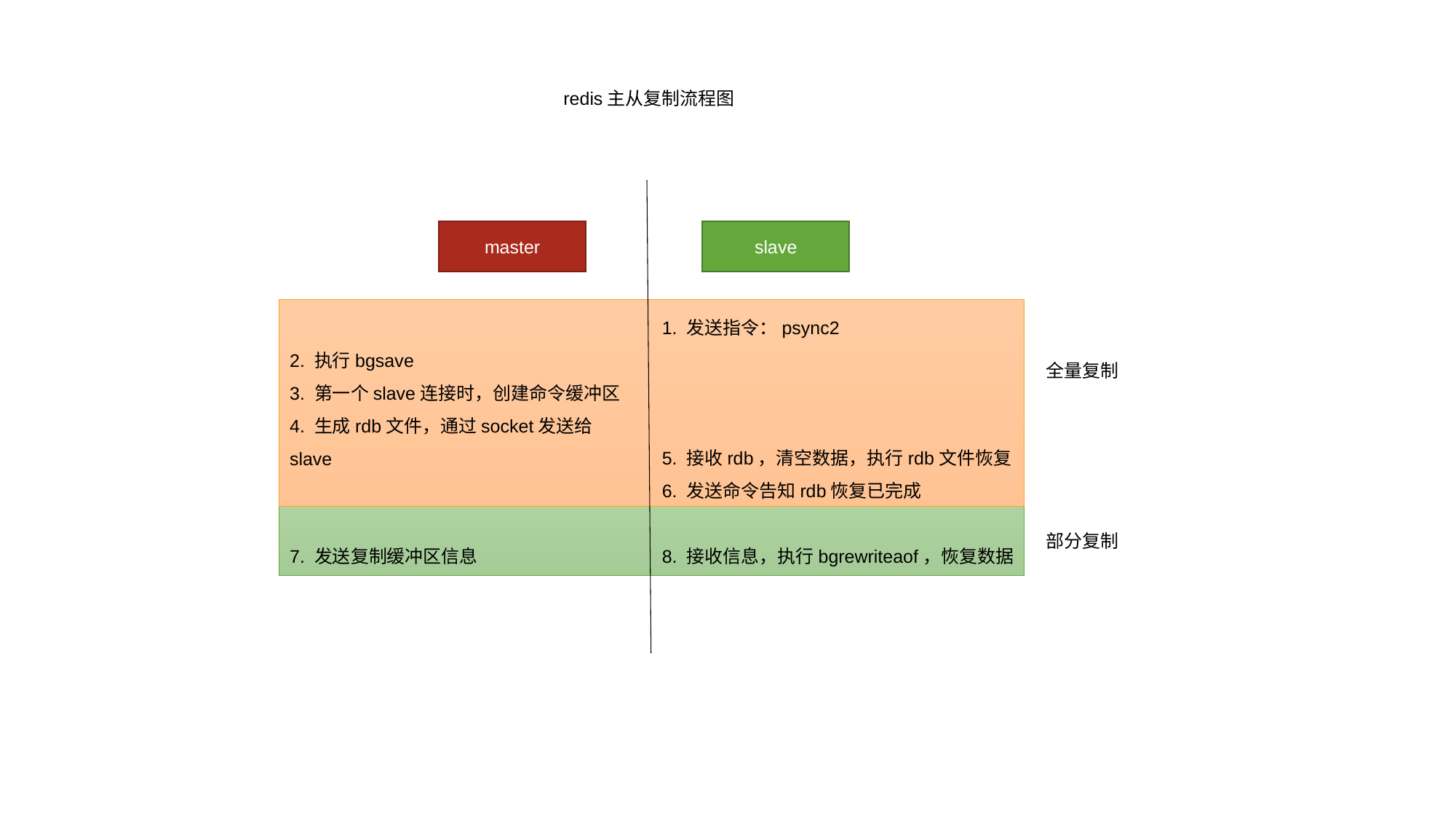

redis主从复制流程图
master
slave

1. 发送指令：psync2

5. 接收rdb，清空数据，执行rdb文件恢复
6. 发送命令告知rdb恢复已完成

8. 接收信息，执行bgrewriteaof，恢复数据
2. 执行bgsave
3. 第一个slave连接时，创建命令缓冲区
4. 生成rdb文件，通过socket发送给slave

7. 发送复制缓冲区信息

全量复制

部分复制